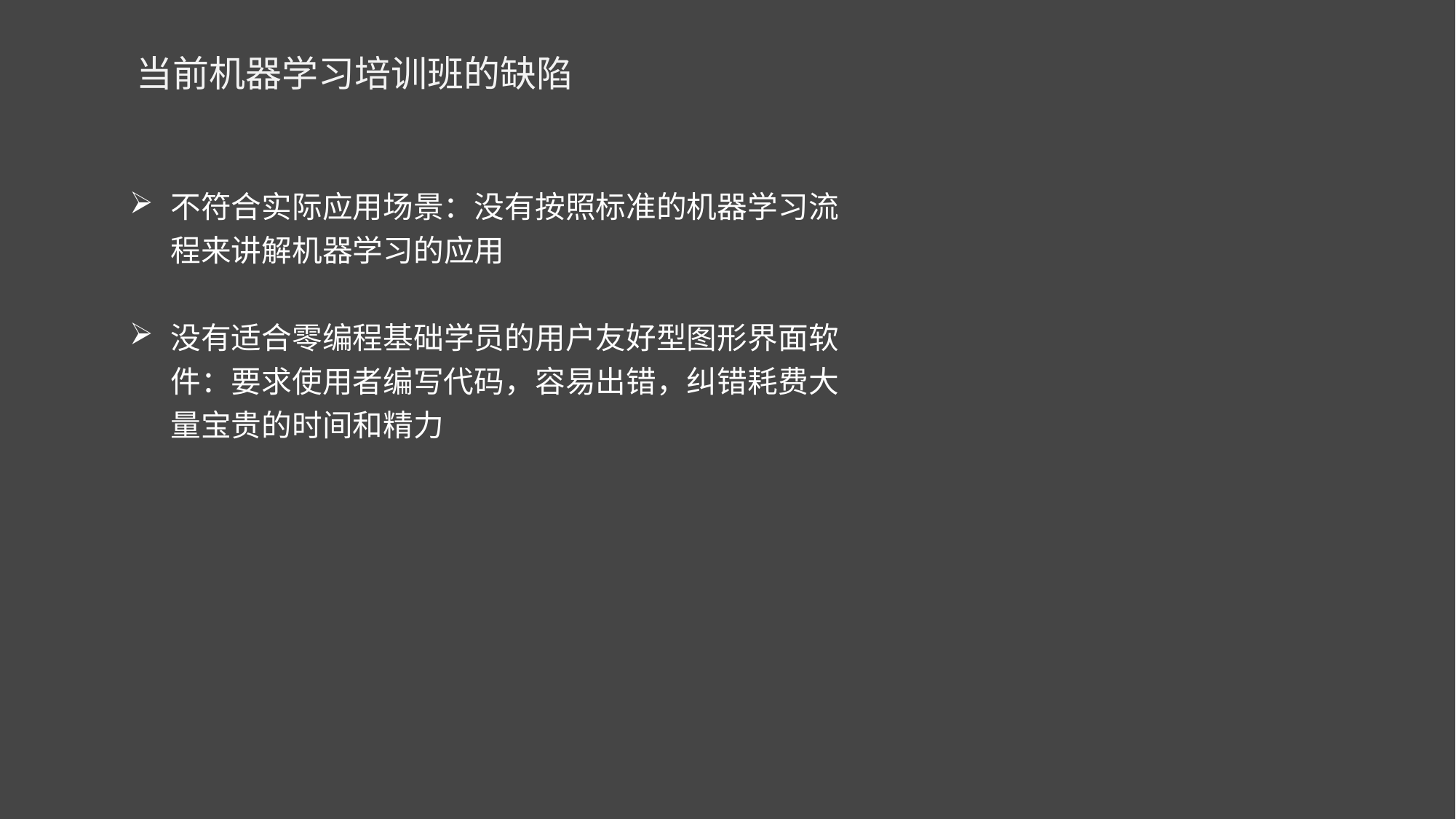

当前机器学习培训班的缺陷
不符合实际应用场景：没有按照标准的机器学习流程来讲解机器学习的应用

没有适合零编程基础学员的用户友好型图形界面软件：要求使用者编写代码，容易出错，纠错耗费大量宝贵的时间和精力